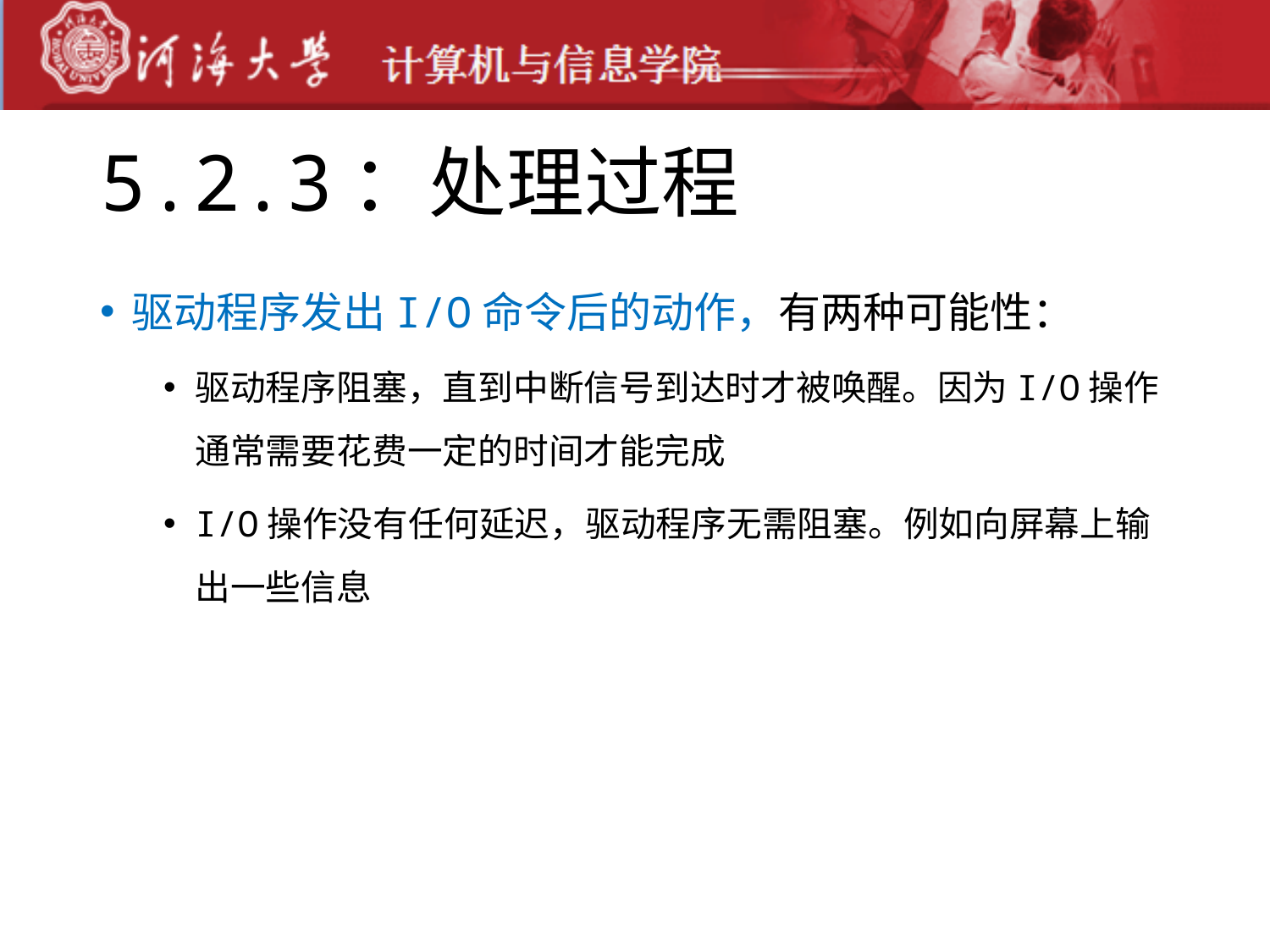

# 5.2.3：处理过程
驱动程序发出I/O命令后的动作，有两种可能性：
驱动程序阻塞，直到中断信号到达时才被唤醒。因为I/O操作通常需要花费一定的时间才能完成
I/O操作没有任何延迟，驱动程序无需阻塞。例如向屏幕上输出一些信息